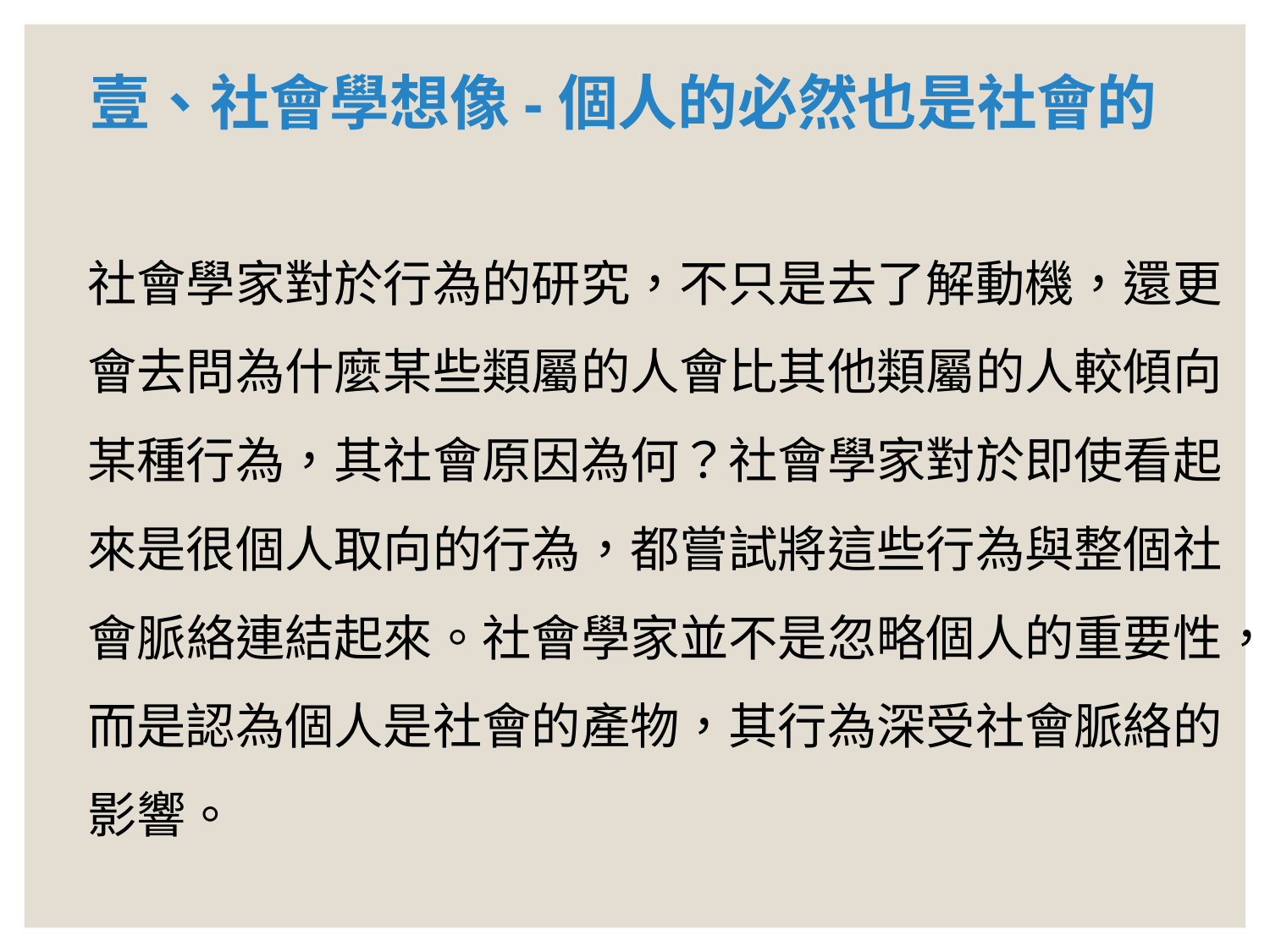

# 壹、社會學想像-個人的必然也是社會的
社會學家對於行為的研究，不只是去了解動機，還更會去問為什麼某些類屬的人會比其他類屬的人較傾向某種行為，其社會原因為何？社會學家對於即使看起來是很個人取向的行為，都嘗試將這些行為與整個社會脈絡連結起來。社會學家並不是忽略個人的重要性，而是認為個人是社會的產物，其行為深受社會脈絡的影響。